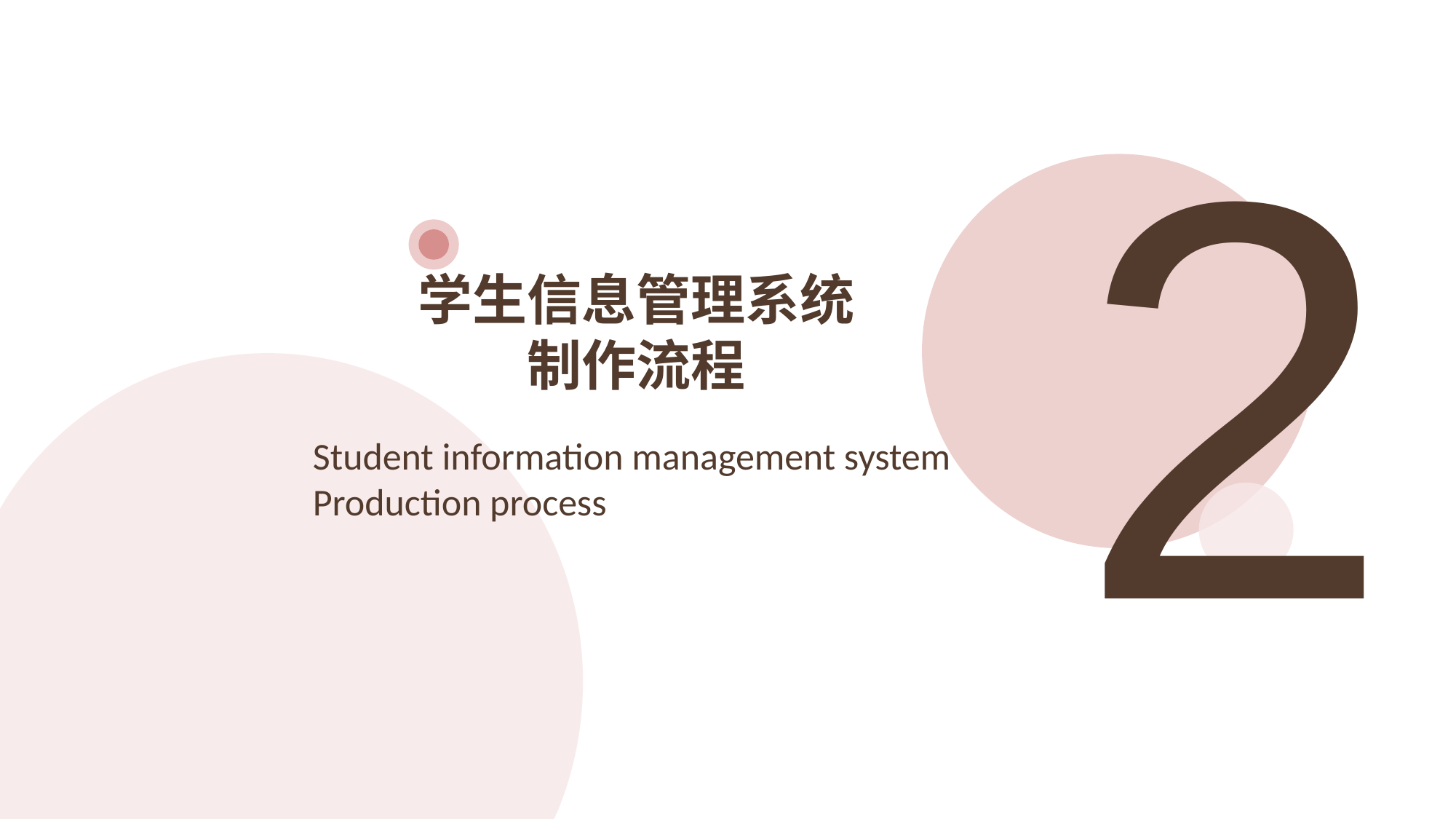

2

学生信息管理系统
制作流程

Student information management system Production process